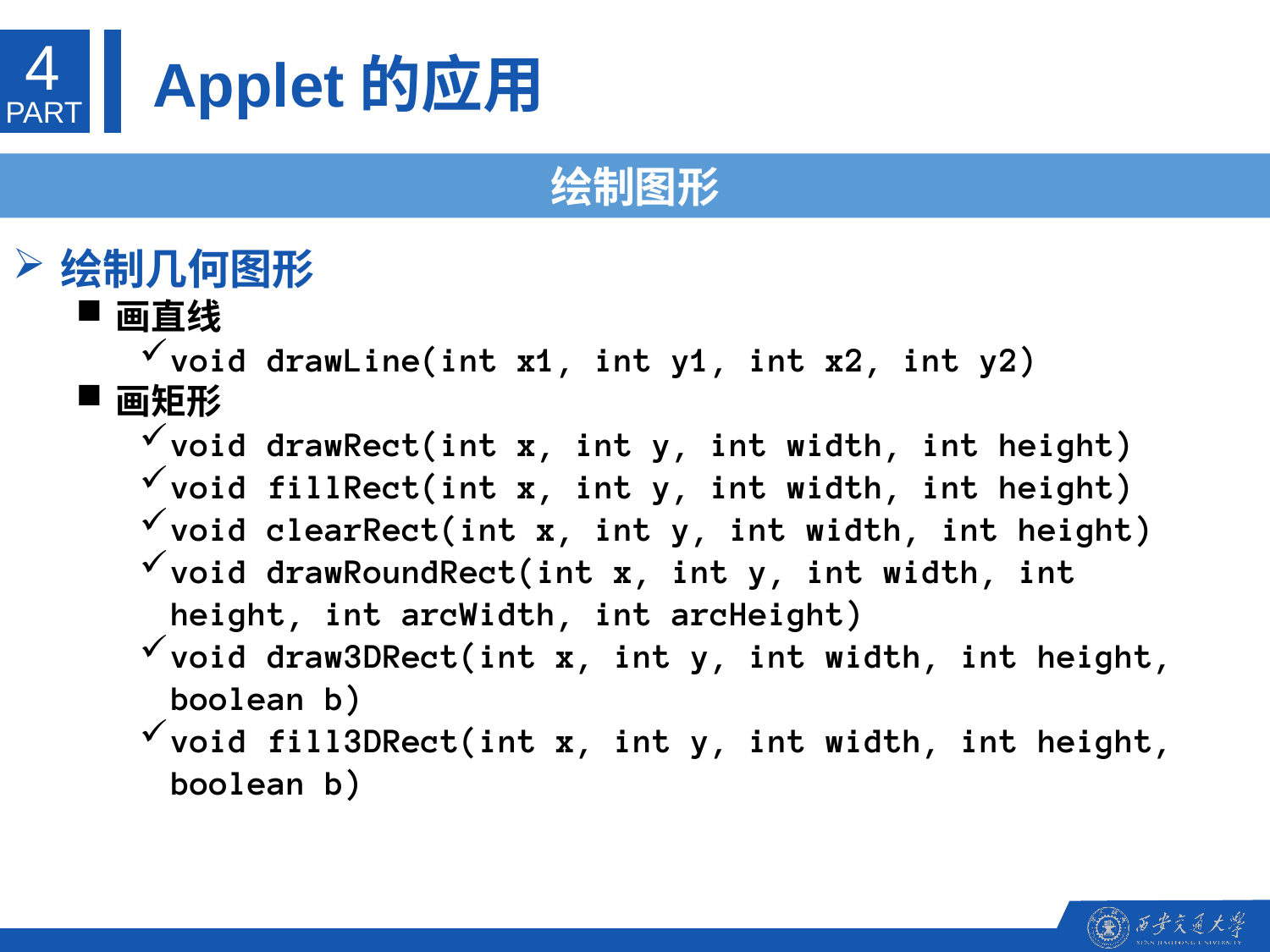

4
Applet的应用
PART
绘制图形
绘制几何图形
画直线
void drawLine(int x1, int y1, int x2, int y2)
画矩形
void drawRect(int x, int y, int width, int height)
void fillRect(int x, int y, int width, int height)
void clearRect(int x, int y, int width, int height)
void drawRoundRect(int x, int y, int width, int height, int arcWidth, int arcHeight)
void draw3DRect(int x, int y, int width, int height, boolean b)
void fill3DRect(int x, int y, int width, int height, boolean b)